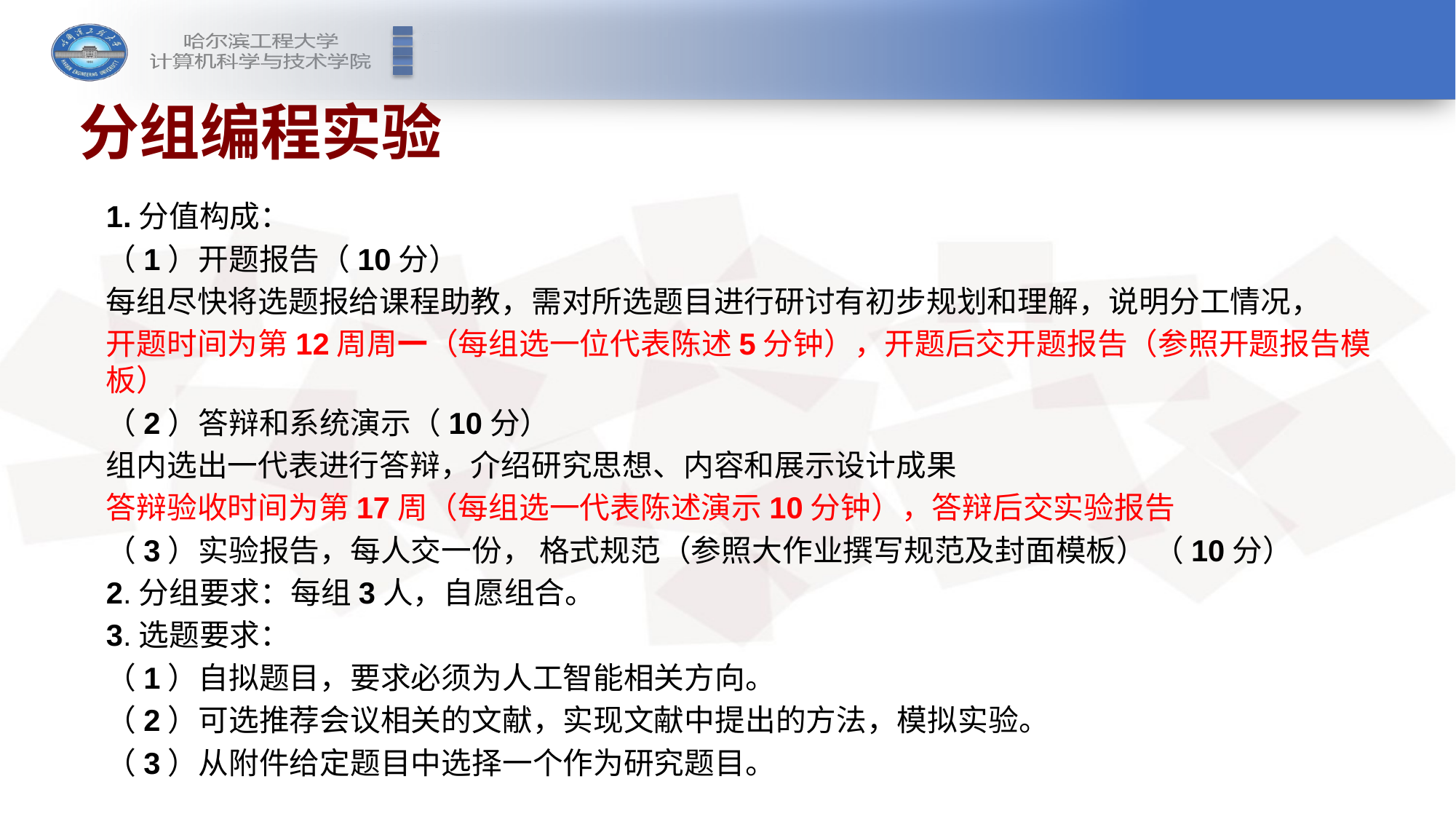

分组编程实验
1.分值构成：
（1）开题报告（10分）
每组尽快将选题报给课程助教，需对所选题目进行研讨有初步规划和理解，说明分工情况，
开题时间为第12周周一（每组选一位代表陈述5分钟），开题后交开题报告（参照开题报告模板）
（2）答辩和系统演示（10分）
组内选出一代表进行答辩，介绍研究思想、内容和展示设计成果
答辩验收时间为第17周（每组选一代表陈述演示10分钟），答辩后交实验报告
（3）实验报告，每人交一份， 格式规范（参照大作业撰写规范及封面模板） （10分）
2.分组要求：每组3人，自愿组合。
3.选题要求：
（1）自拟题目，要求必须为人工智能相关方向。
（2）可选推荐会议相关的文献，实现文献中提出的方法，模拟实验。
（3）从附件给定题目中选择一个作为研究题目。